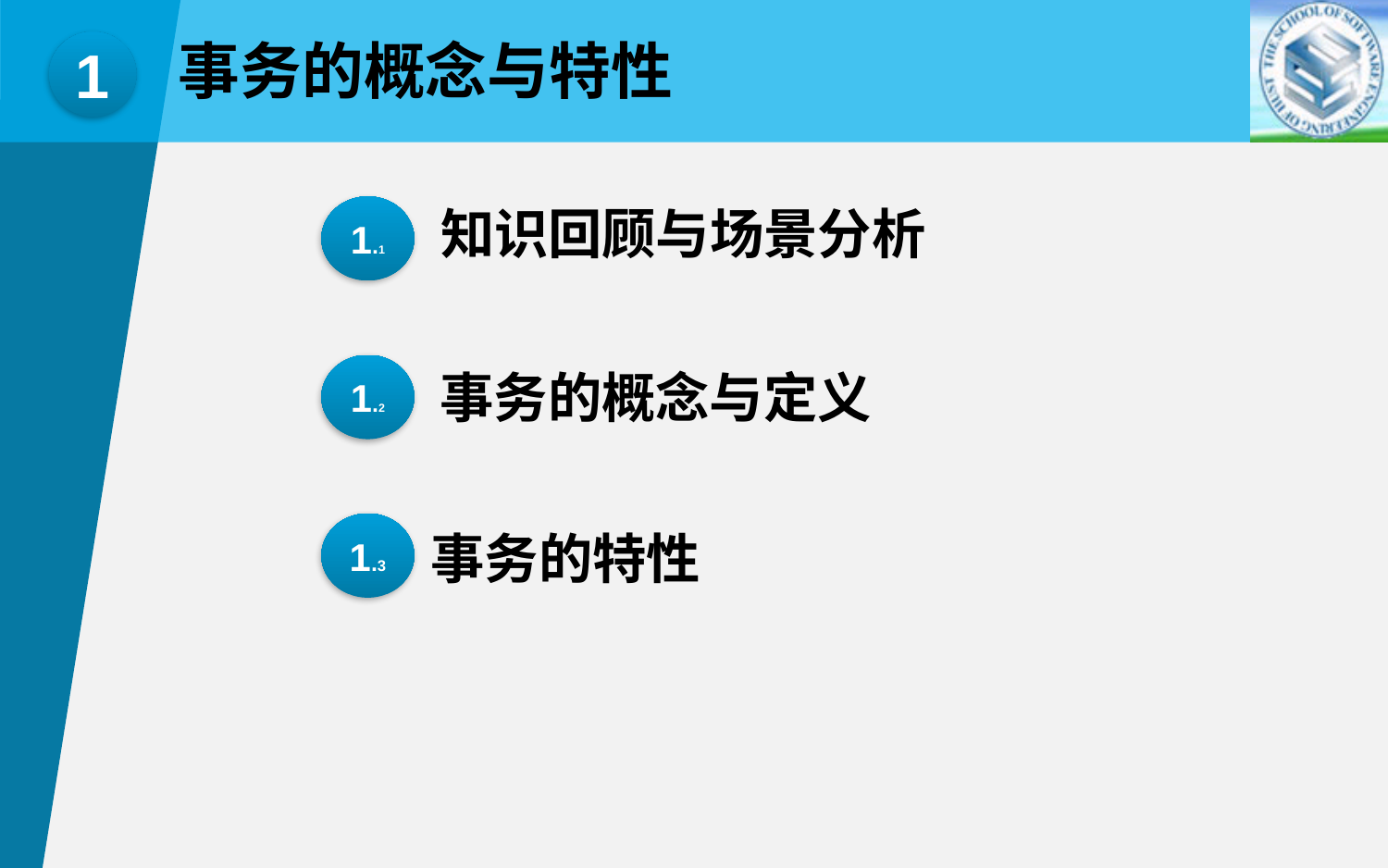

事务的概念与特性
1
知识回顾与场景分析
1.1
1.2
事务的概念与定义
1.3
事务的特性